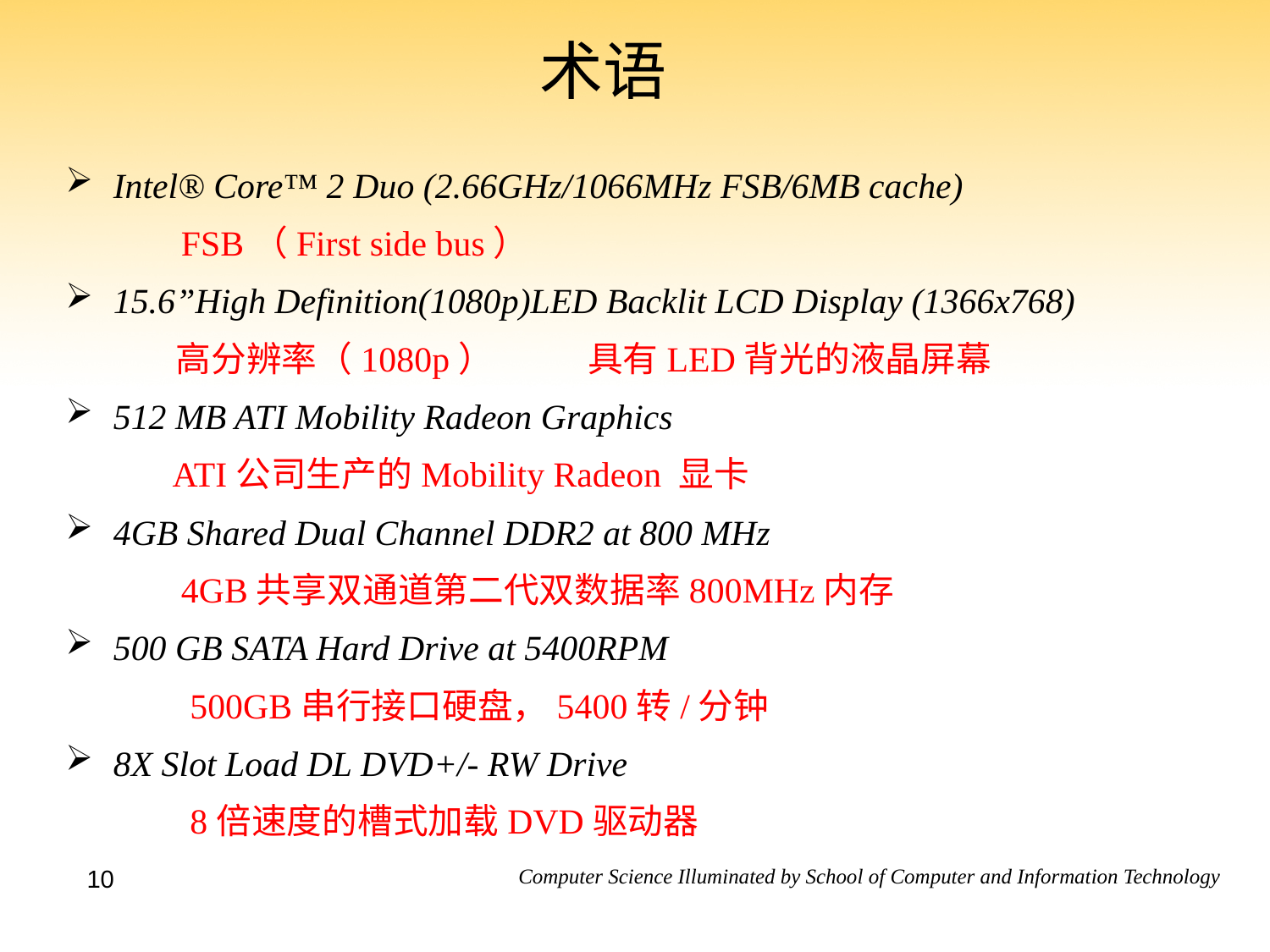

# 术语
Intel® Core™ 2 Duo (2.66GHz/1066MHz FSB/6MB cache)
             FSB（First side bus）
15.6”High Definition(1080p)LED Backlit LCD Display (1366x768)
             高分辨率（1080p）            具有LED背光的液晶屏幕
512 MB ATI Mobility Radeon Graphics
            ATI公司生产的Mobility Radeon 显卡
4GB Shared Dual Channel DDR2 at 800 MHz
             4GB共享双通道第二代双数据率800MHz内存
500 GB SATA Hard Drive at 5400RPM
              500GB串行接口硬盘，5400转/分钟
8X Slot Load DL DVD+/- RW Drive
              8倍速度的槽式加载DVD驱动器
10